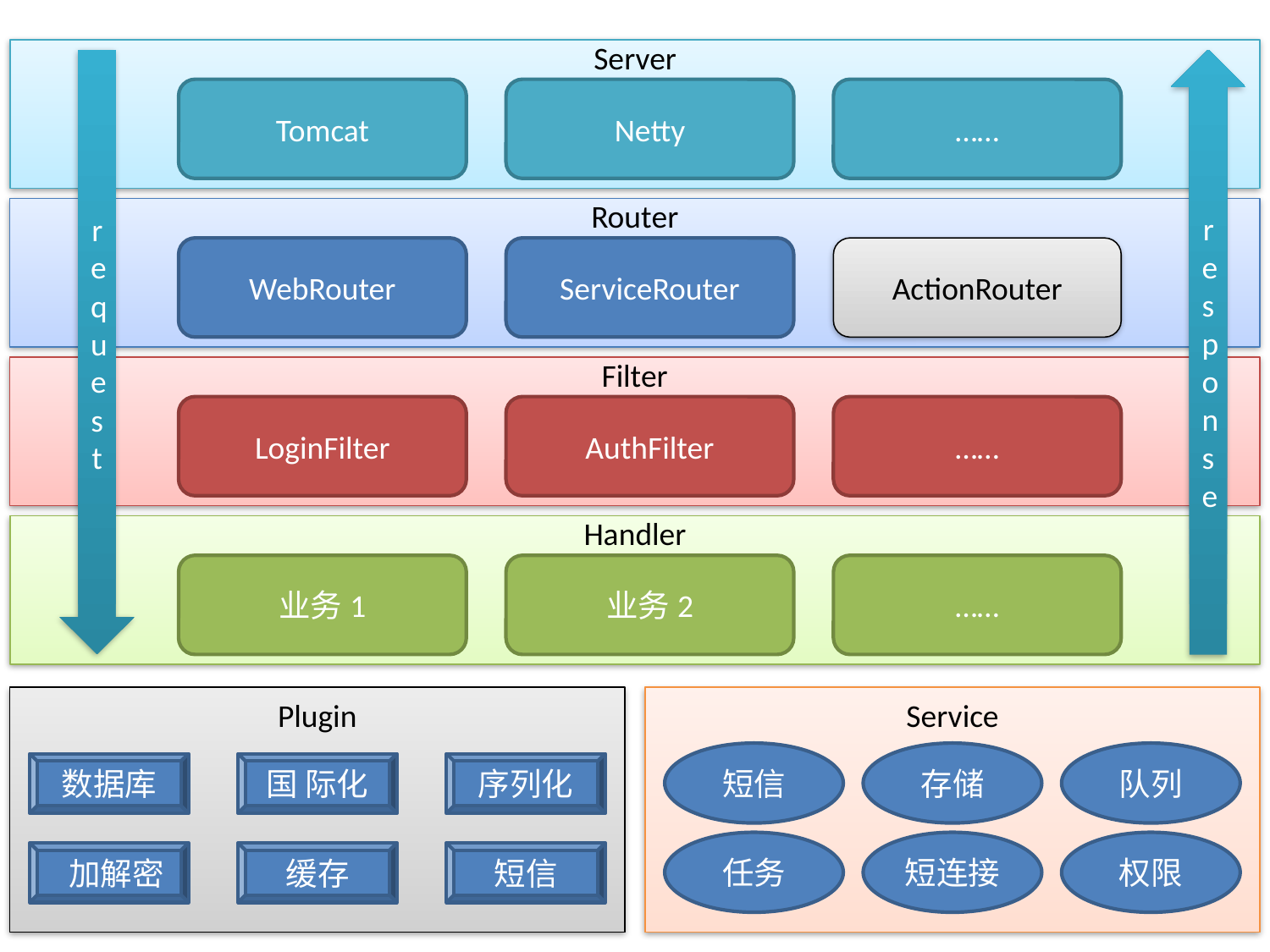

Server

request
response
Tomcat
Netty
……
Router

WebRouter
ServiceRouter
ActionRouter
Filter

LoginFilter
AuthFilter
……
Handler

业务1
业务2
……
Plugin

Service

短信
存储
队列
数据库
国 际化
序列化
任务
短连接
权限
 加解密
缓存
短信